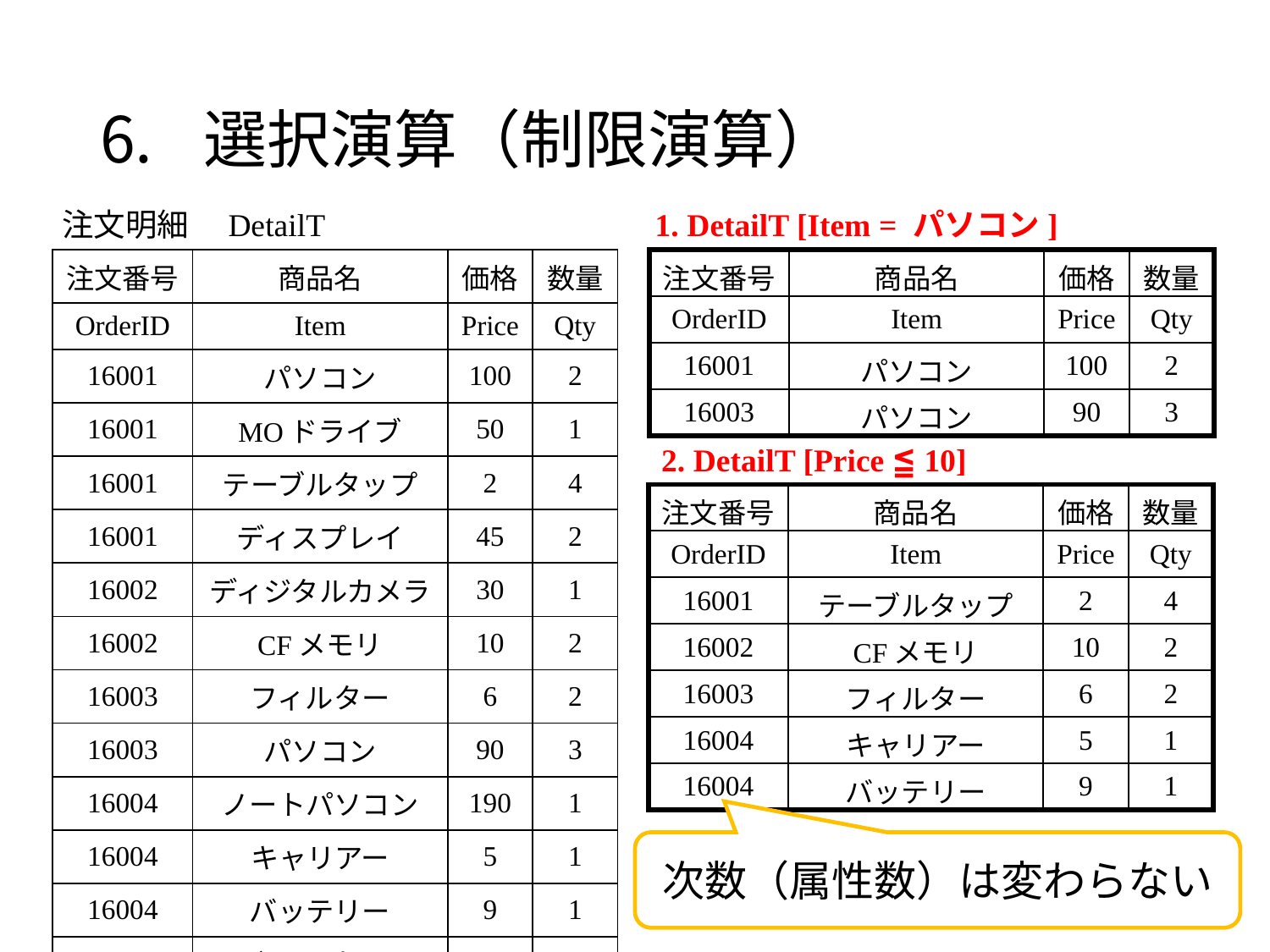

# 選択演算（制限演算）
注文明細　DetailT
1. DetailT [Item = パソコン]
| 注文番号 | 商品名 | 価格 | 数量 |
| --- | --- | --- | --- |
| OrderID | Item | Price | Qty |
| 16001 | パソコン | 100 | 2 |
| 16003 | パソコン | 90 | 3 |
| 注文番号 | 商品名 | 価格 | 数量 |
| --- | --- | --- | --- |
| OrderID | Item | Price | Qty |
| 16001 | パソコン | 100 | 2 |
| 16001 | MOドライブ | 50 | 1 |
| 16001 | テーブルタップ | 2 | 4 |
| 16001 | ディスプレイ | 45 | 2 |
| 16002 | ディジタルカメラ | 30 | 1 |
| 16002 | CFメモリ | 10 | 2 |
| 16003 | フィルター | 6 | 2 |
| 16003 | パソコン | 90 | 3 |
| 16004 | ノートパソコン | 190 | 1 |
| 16004 | キャリアー | 5 | 1 |
| 16004 | バッテリー | 9 | 1 |
| 16004 | ディスプレイ | 40 | 3 |
2. DetailT [Price ≦ 10]
| 注文番号 | 商品名 | 価格 | 数量 |
| --- | --- | --- | --- |
| OrderID | Item | Price | Qty |
| 16001 | テーブルタップ | 2 | 4 |
| 16002 | CFメモリ | 10 | 2 |
| 16003 | フィルター | 6 | 2 |
| 16004 | キャリアー | 5 | 1 |
| 16004 | バッテリー | 9 | 1 |
次数（属性数）は変わらない